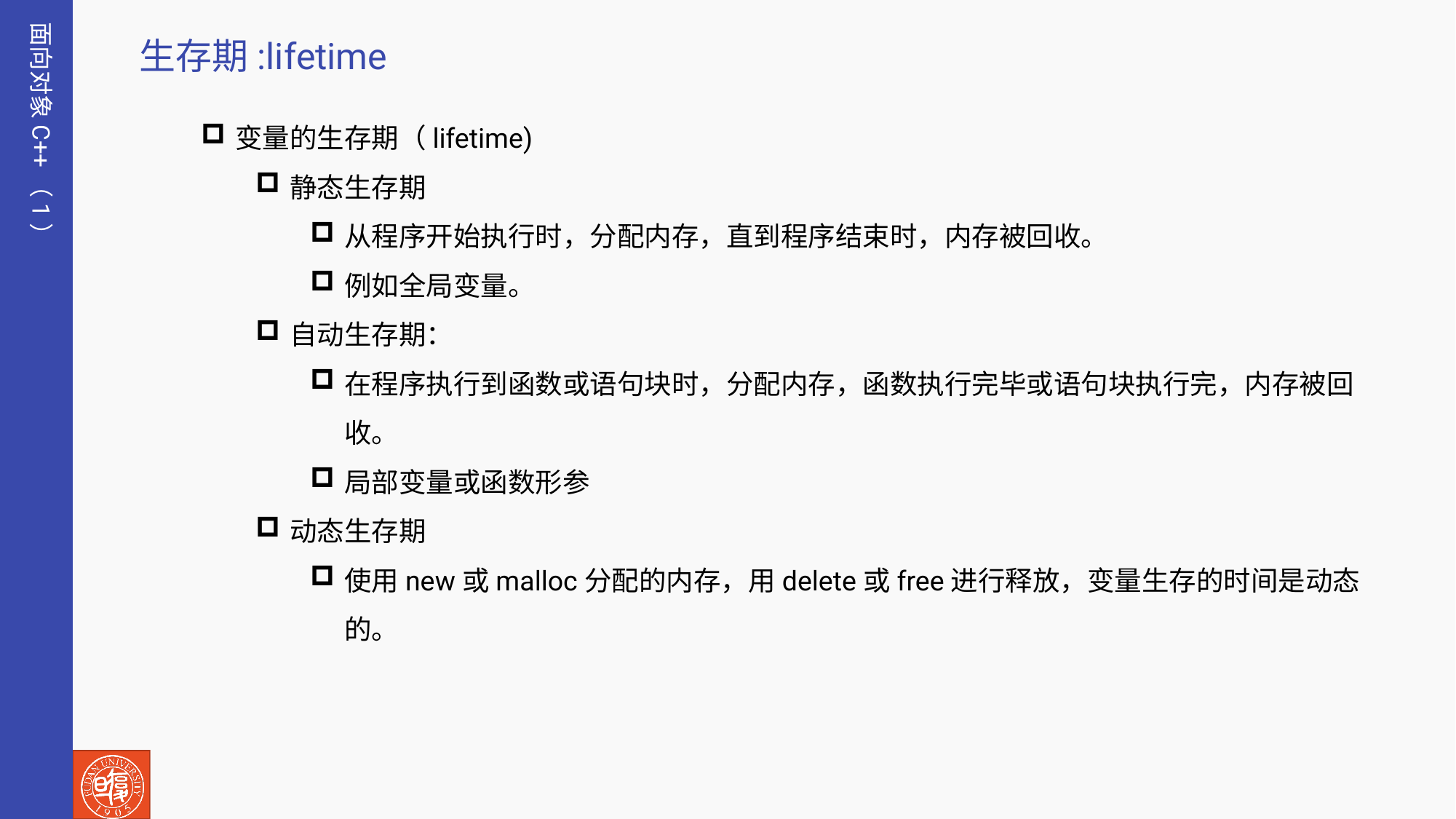

面向对象C++（1）
生存期:lifetime
变量的生存期（lifetime)
静态生存期
从程序开始执行时，分配内存，直到程序结束时，内存被回收。
例如全局变量。
自动生存期：
在程序执行到函数或语句块时，分配内存，函数执行完毕或语句块执行完，内存被回收。
局部变量或函数形参
动态生存期
使用new或malloc分配的内存，用delete或free进行释放，变量生存的时间是动态的。